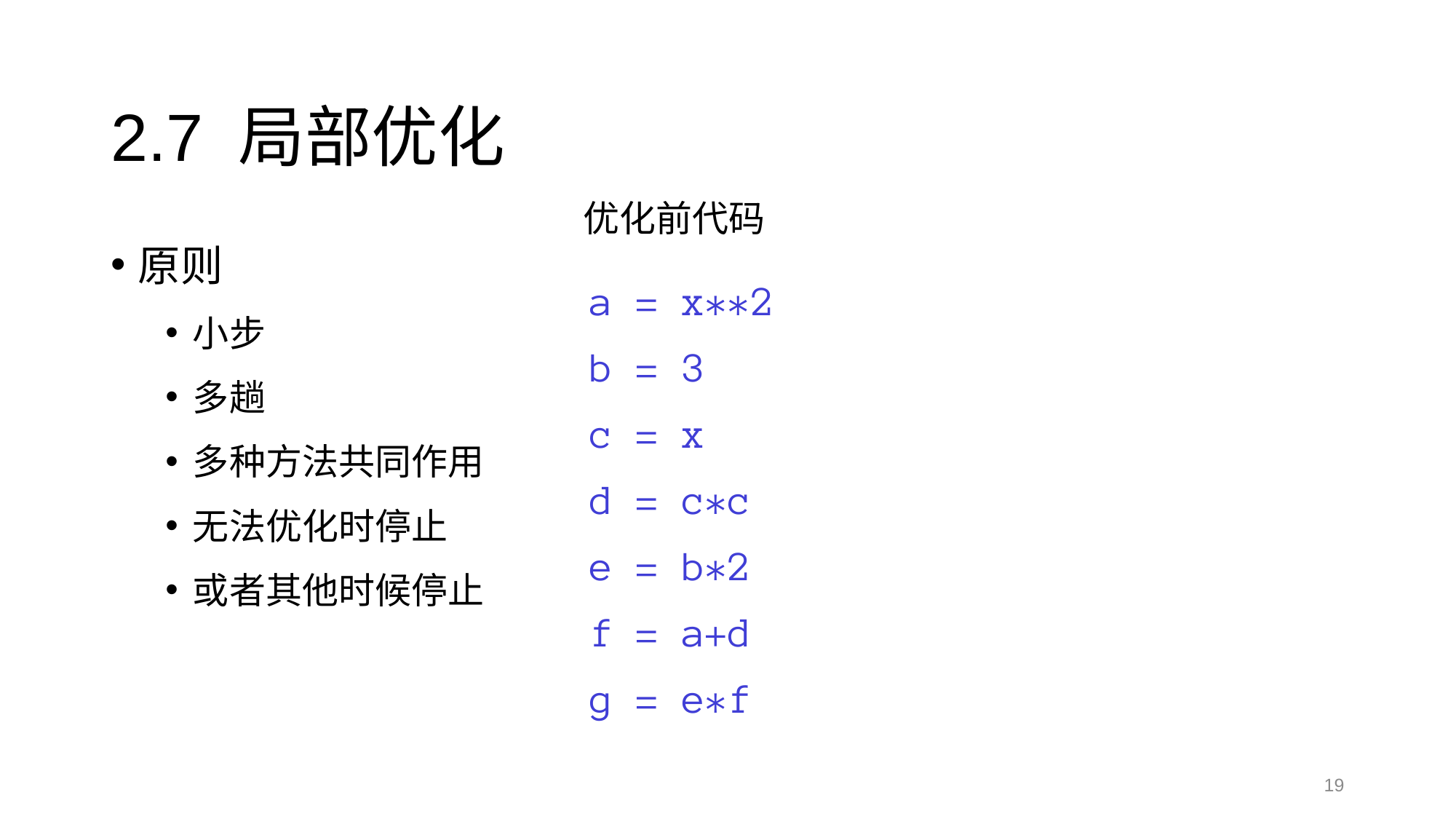

# 2.7 局部优化
优化前代码
原则
小步
多趟
多种方法共同作用
无法优化时停止
或者其他时候停止
a = x**2
b = 3
c = x
d = c*c
e = b*2
f = a+d
g = e*f
19